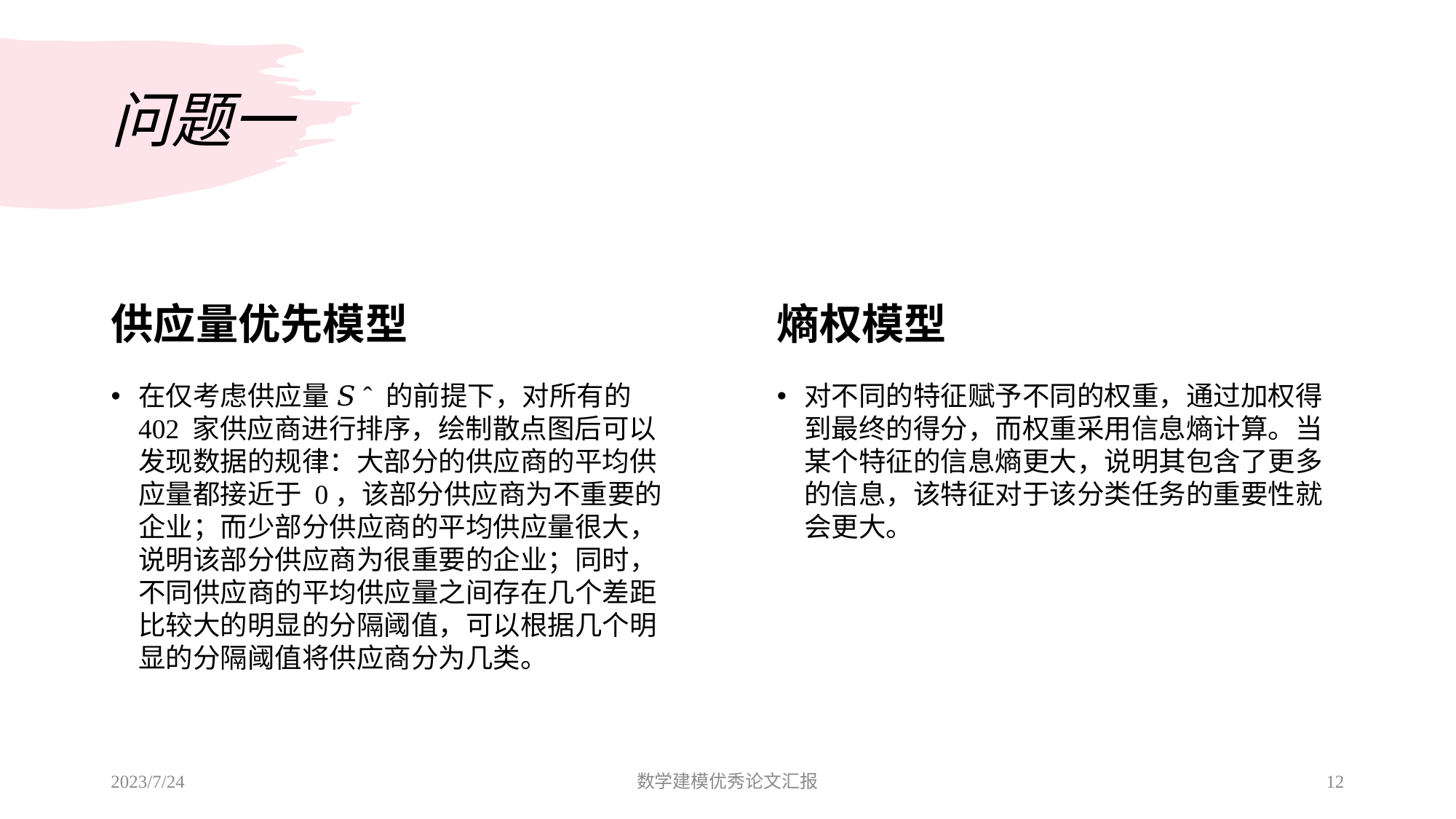

# 问题一
供应量优先模型
熵权模型
在仅考虑供应量 𝑆ˆ 的前提下，对所有的 402 家供应商进行排序，绘制散点图后可以发现数据的规律：大部分的供应商的平均供应量都接近于 0，该部分供应商为不重要的企业；而少部分供应商的平均供应量很大，说明该部分供应商为很重要的企业；同时，不同供应商的平均供应量之间存在几个差距比较大的明显的分隔阈值，可以根据几个明显的分隔阈值将供应商分为几类。
对不同的特征赋予不同的权重，通过加权得到最终的得分，而权重采用信息熵计算。当某个特征的信息熵更大，说明其包含了更多的信息，该特征对于该分类任务的重要性就会更大。
2023/7/24
数学建模优秀论文汇报
12